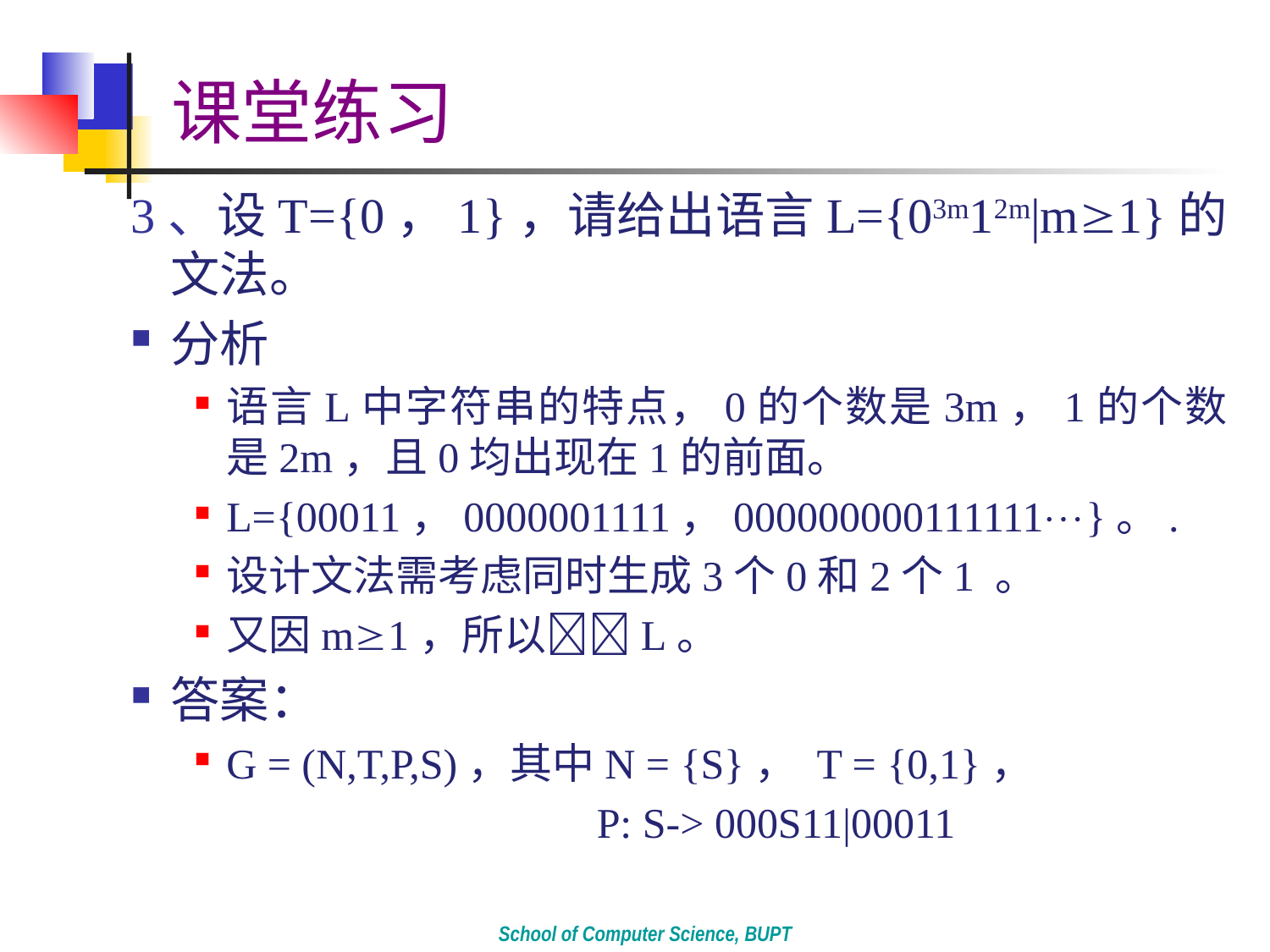

# 课堂练习
3、设T={0，1}，请给出语言L={03m12m|m≥1}的文法。
分析
语言L中字符串的特点，0的个数是3m，1的个数是2m，且0均出现在1的前面。
L={00011，0000001111，000000000111111…}。.
设计文法需考虑同时生成3个0和2个1 。
又因m≥1，所以ε∉L。
答案：
G = (N,T,P,S)，其中N = {S}， T = {0,1}，
                                      P: S-> 000S11|00011

School of Computer Science, BUPT
52